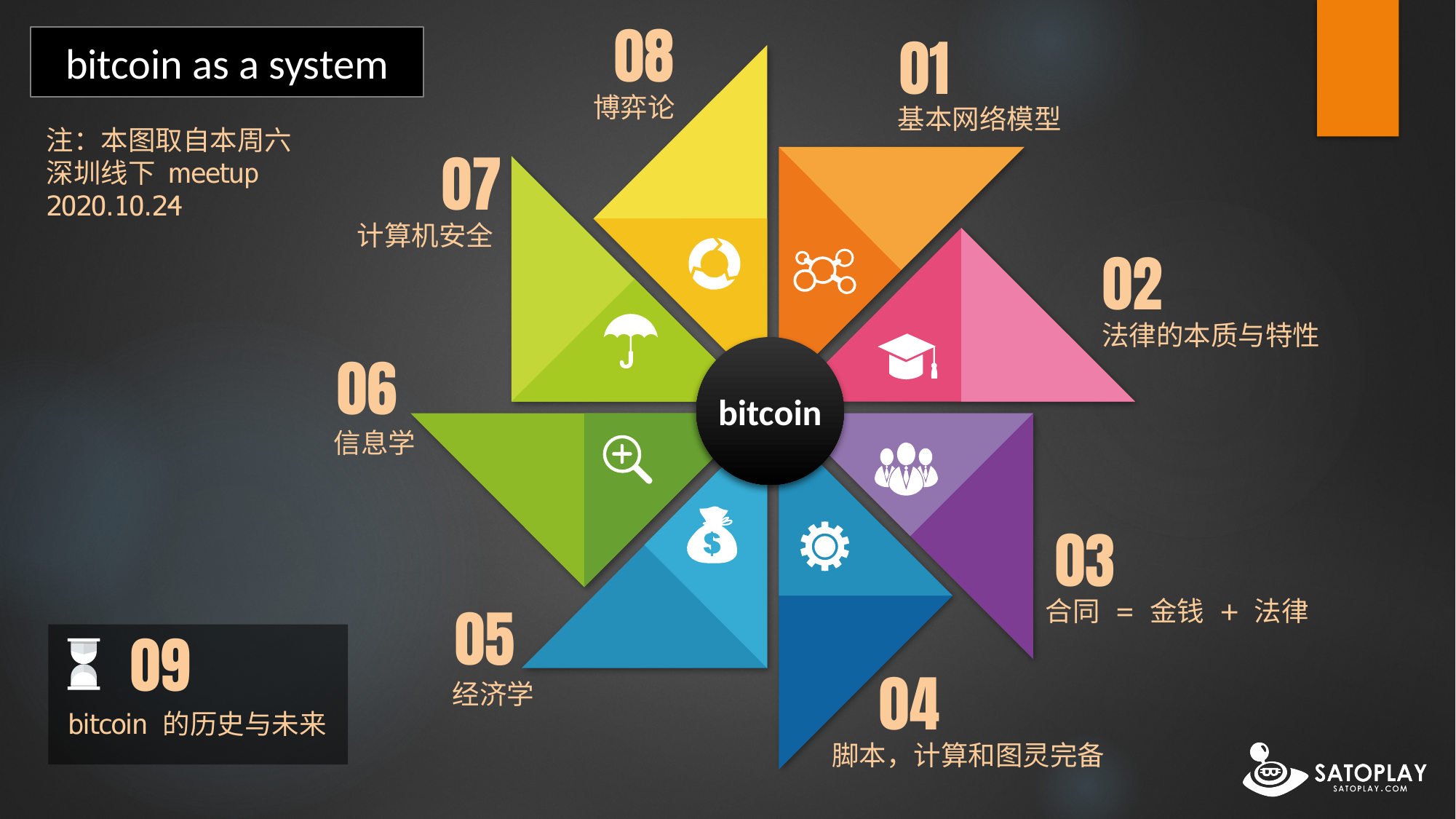

08
# bitcoin as a system
01

博弈论
基本网络模型
注：本图取自本周六
深圳线下 meetup
2020.10.24
07

计算机安全

02

法律的本质与特性

bitcoin
06

信息学

03

合同 = 金钱 + 法律
05

09

04
经济学
bitcoin 的历史与未来
脚本，计算和图灵完备